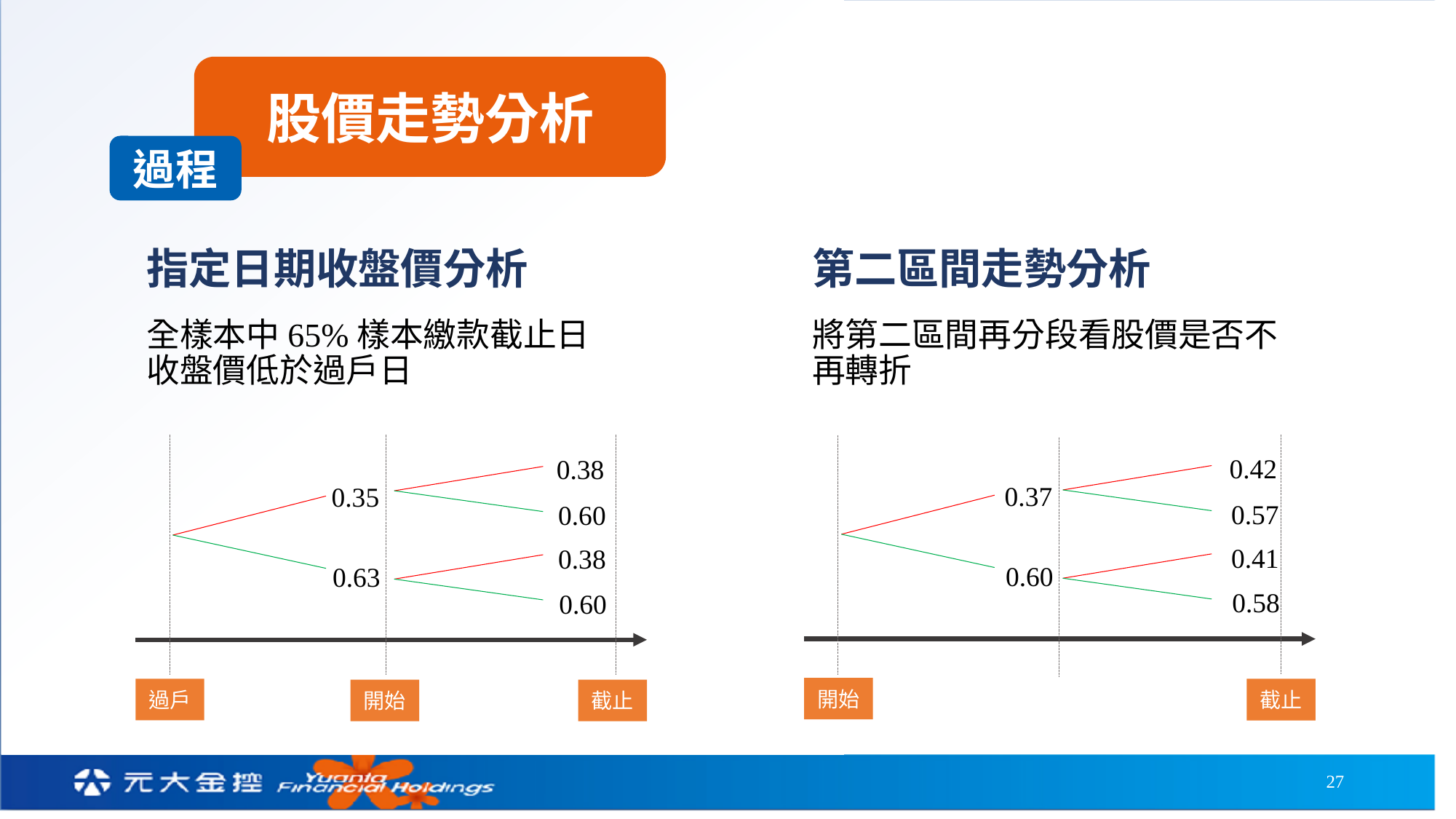

股價走勢分析
過程
指定日期收盤價分析
第二區間走勢分析
將第二區間再分段看股價是否不再轉折

全樣本中65%樣本繳款截止日   收盤價低於過戶日

0.42

0.37
0.57
0.41
0.60
0.58
開始
截止
0.38
0.35
0.60
0.38
0.63
0.60
過戶
開始
截止
27